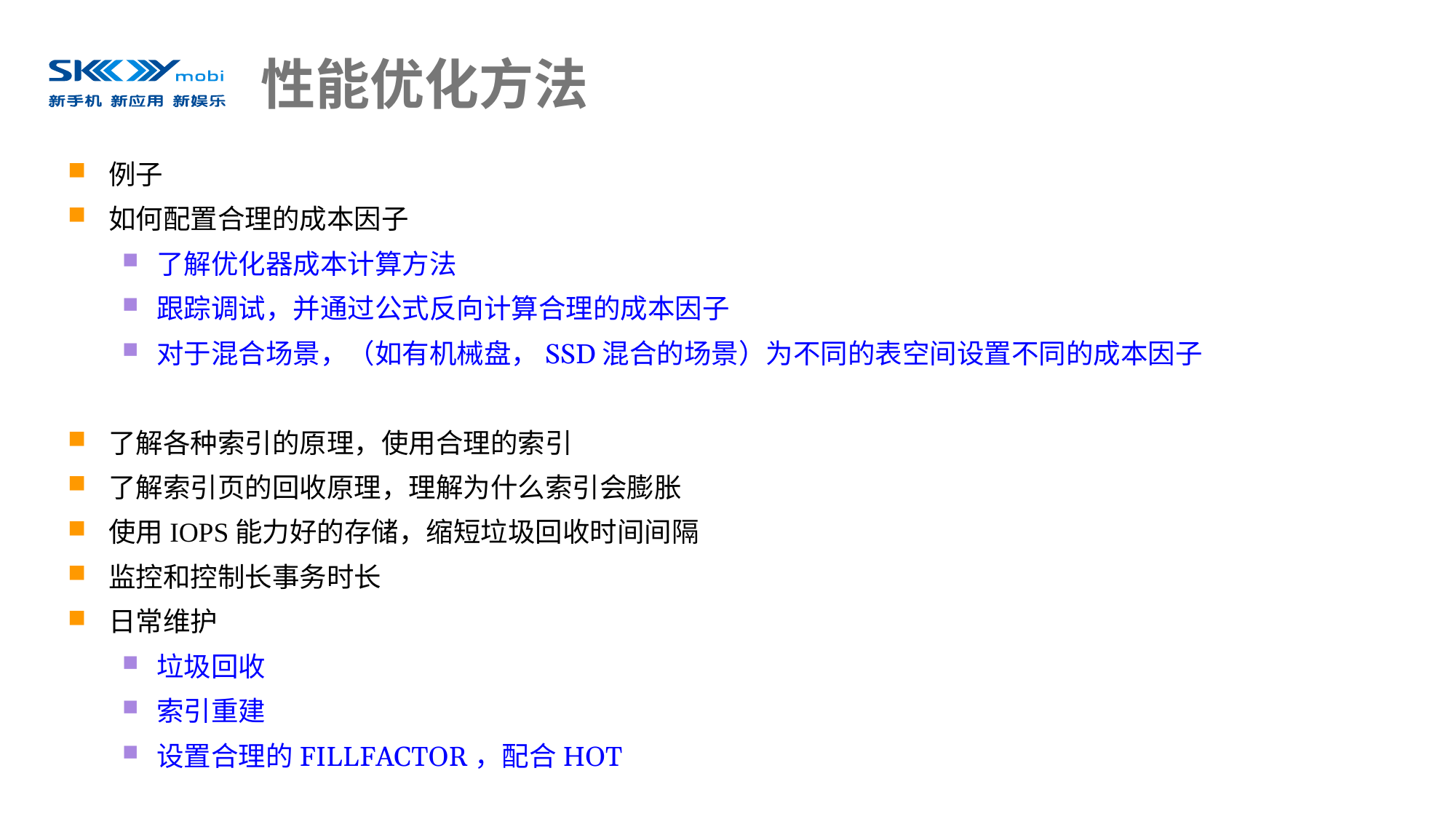

# 性能优化方法
例子
如何配置合理的成本因子
了解优化器成本计算方法
跟踪调试，并通过公式反向计算合理的成本因子
对于混合场景，（如有机械盘，SSD混合的场景）为不同的表空间设置不同的成本因子

了解各种索引的原理，使用合理的索引
了解索引页的回收原理，理解为什么索引会膨胀
使用IOPS能力好的存储，缩短垃圾回收时间间隔
监控和控制长事务时长
日常维护
垃圾回收
索引重建
设置合理的FILLFACTOR，配合HOT